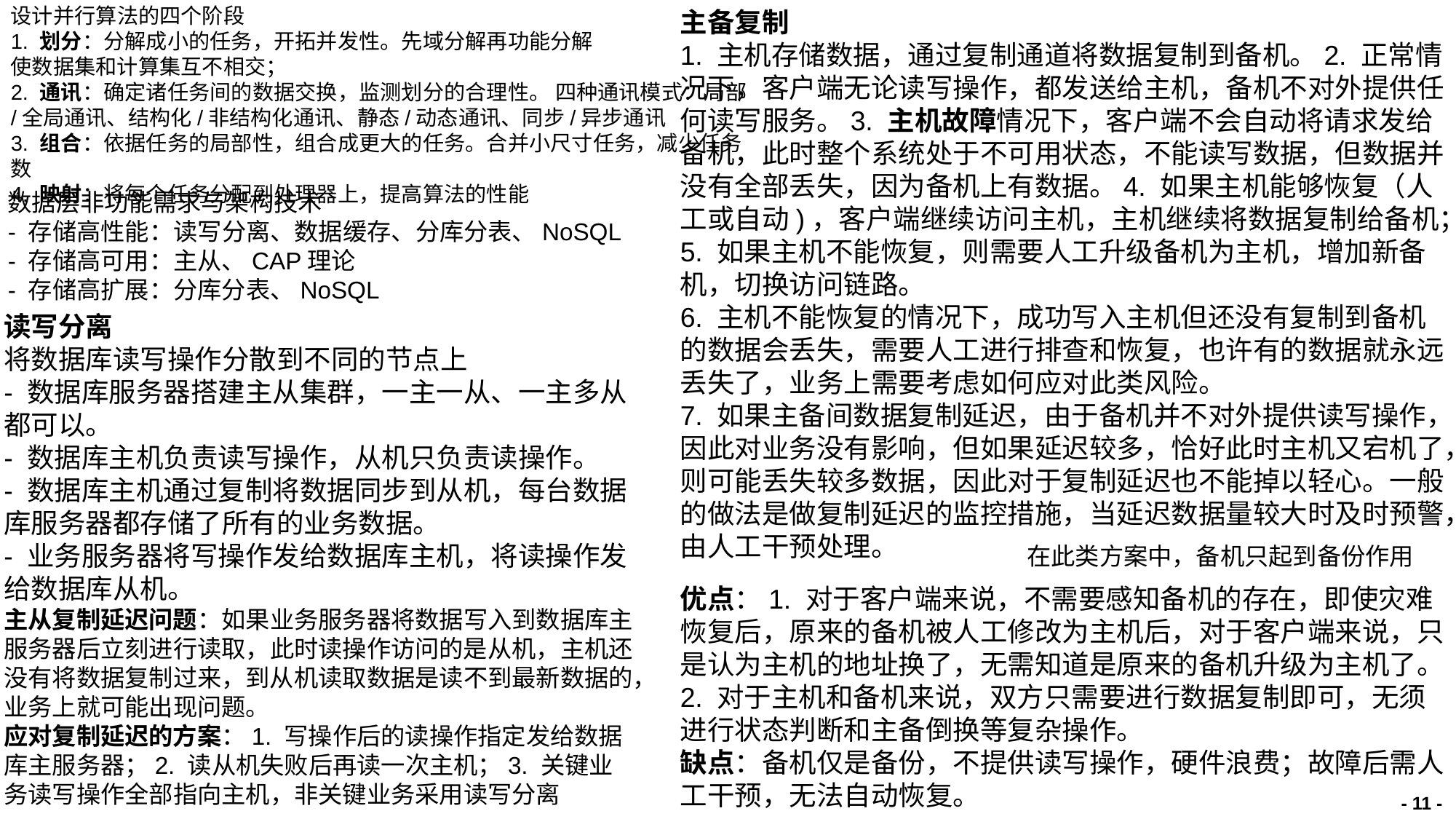

主备复制
1. 主机存储数据，通过复制通道将数据复制到备机。2. 正常情况下，客户端无论读写操作，都发送给主机，备机不对外提供任何读写服务。3. 主机故障情况下，客户端不会自动将请求发给备机，此时整个系统处于不可用状态，不能读写数据，但数据并没有全部丢失，因为备机上有数据。4. 如果主机能够恢复（人工或自动)，客户端继续访问主机，主机继续将数据复制给备机；5. 如果主机不能恢复，则需要人工升级备机为主机，增加新备机，切换访问链路。
6. 主机不能恢复的情况下，成功写入主机但还没有复制到备机的数据会丢失，需要人工进行排查和恢复，也许有的数据就永远丢失了，业务上需要考虑如何应对此类风险。
7. 如果主备间数据复制延迟，由于备机并不对外提供读写操作，因此对业务没有影响，但如果延迟较多，恰好此时主机又宕机了，则可能丢失较多数据，因此对于复制延迟也不能掉以轻心。一般的做法是做复制延迟的监控措施，当延迟数据量较大时及时预警，由人工干预处理。
设计并行算法的四个阶段
1. 划分：分解成小的任务，开拓并发性。先域分解再功能分解
使数据集和计算集互不相交；
2. 通讯：确定诸任务间的数据交换，监测划分的合理性。 四种通讯模式：局部/全局通讯、结构化/非结构化通讯、静态/动态通讯、同步/异步通讯
3. 组合：依据任务的局部性，组合成更大的任务。合并小尺寸任务，减少任务数
4. 映射：将每个任务分配到处理器上，提高算法的性能
数据层非功能需求与架构技术
- 存储高性能：读写分离、数据缓存、分库分表、NoSQL
- 存储高可用：主从、CAP理论
- 存储高扩展：分库分表、NoSQL
读写分离
将数据库读写操作分散到不同的节点上
- 数据库服务器搭建主从集群，一主一从、一主多从都可以。
- 数据库主机负责读写操作，从机只负责读操作。
- 数据库主机通过复制将数据同步到从机，每台数据库服务器都存储了所有的业务数据。
- 业务服务器将写操作发给数据库主机，将读操作发给数据库从机。
主从复制延迟问题：如果业务服务器将数据写入到数据库主服务器后立刻进行读取，此时读操作访问的是从机，主机还没有将数据复制过来，到从机读取数据是读不到最新数据的，业务上就可能出现问题。
应对复制延迟的方案：1. 写操作后的读操作指定发给数据库主服务器；2. 读从机失败后再读一次主机；3. 关键业务读写操作全部指向主机，非关键业务采用读写分离
在此类方案中，备机只起到备份作用
优点：1. 对于客户端来说，不需要感知备机的存在，即使灾难恢复后，原来的备机被人工修改为主机后，对于客户端来说，只是认为主机的地址换了，无需知道是原来的备机升级为主机了。2. 对于主机和备机来说，双方只需要进行数据复制即可，无须进行状态判断和主备倒换等复杂操作。
缺点：备机仅是备份，不提供读写操作，硬件浪费；故障后需人工干预，无法自动恢复。